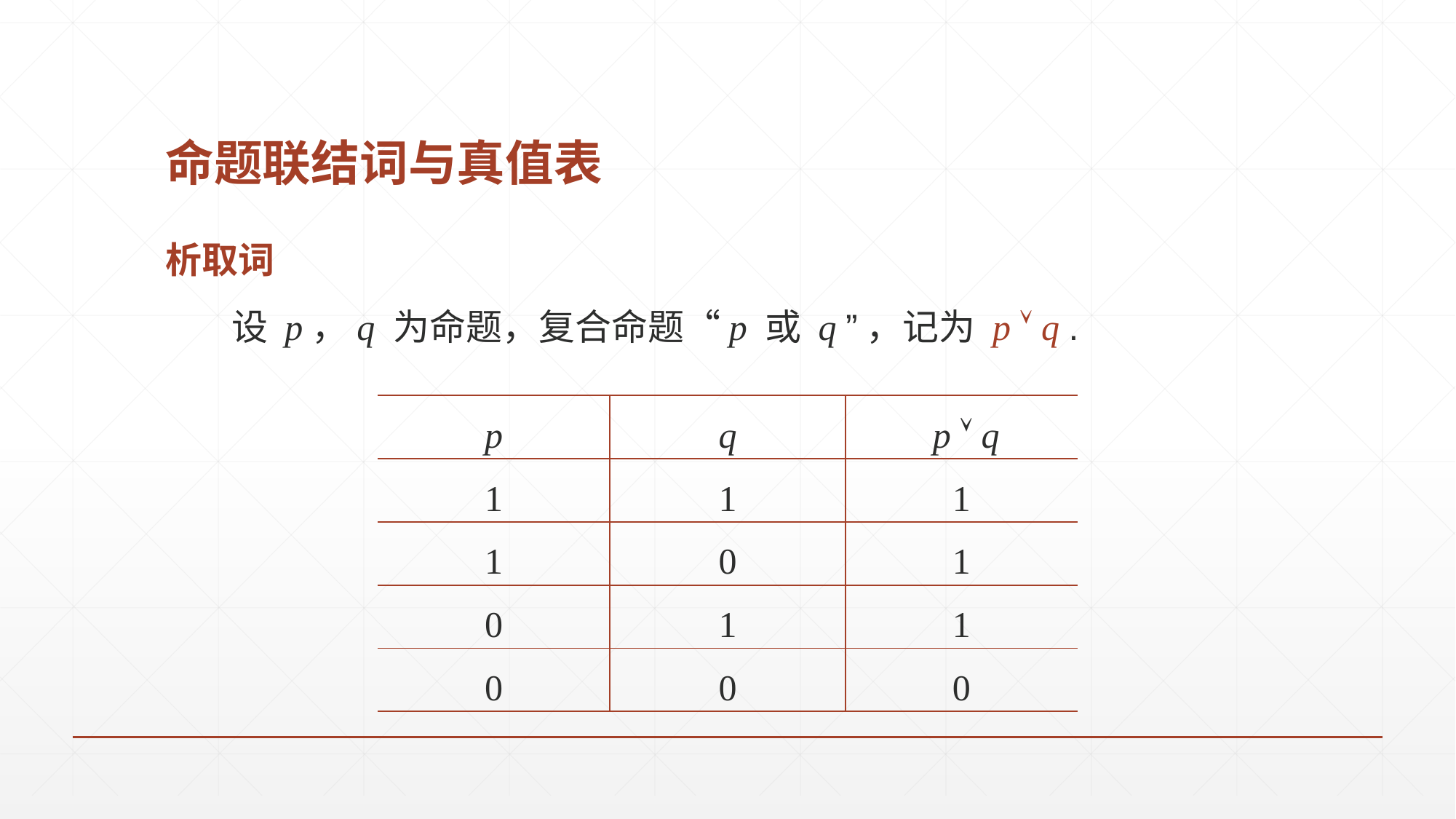

# 命题联结词与真值表
析取词
       设 p，q 为命题，复合命题“p 或 q ”，记为 p ∨ q .

| p | q | p ∨ q |
| --- | --- | --- |
| 1 | 1 | 1 |
| 1 | 0 | 1 |
| 0 | 1 | 1 |
| 0 | 0 | 0 |